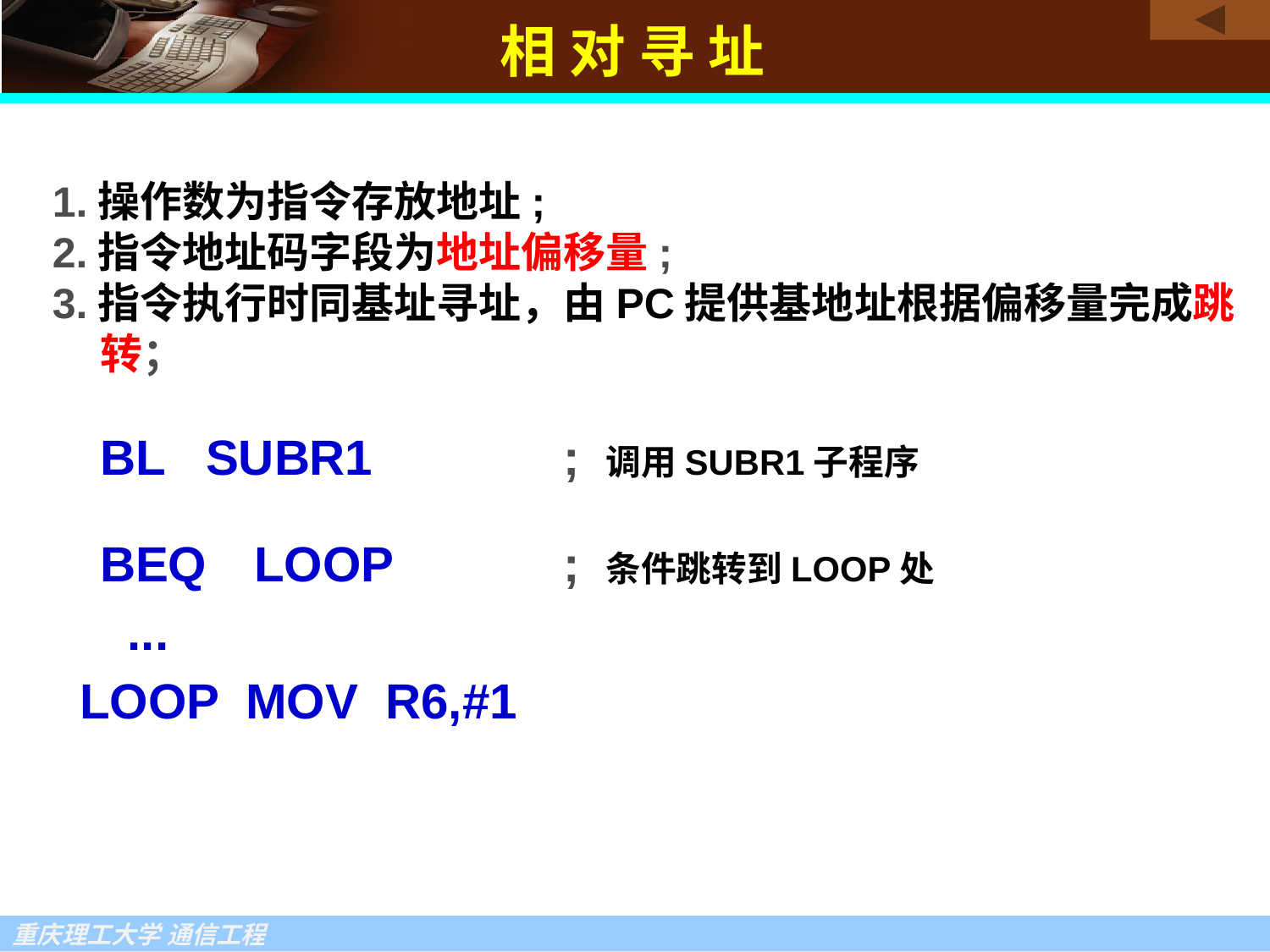

# 相 对 寻 址
1.操作数为指令存放地址;
2.指令地址码字段为地址偏移量;
3.指令执行时同基址寻址，由PC提供基地址根据偏移量完成跳转；

	BL   SUBR1	      ; 调用SUBR1子程序

	BEQ	  LOOP	      ; 条件跳转到LOOP处
	  ...
  LOOP  MOV  R6,#1